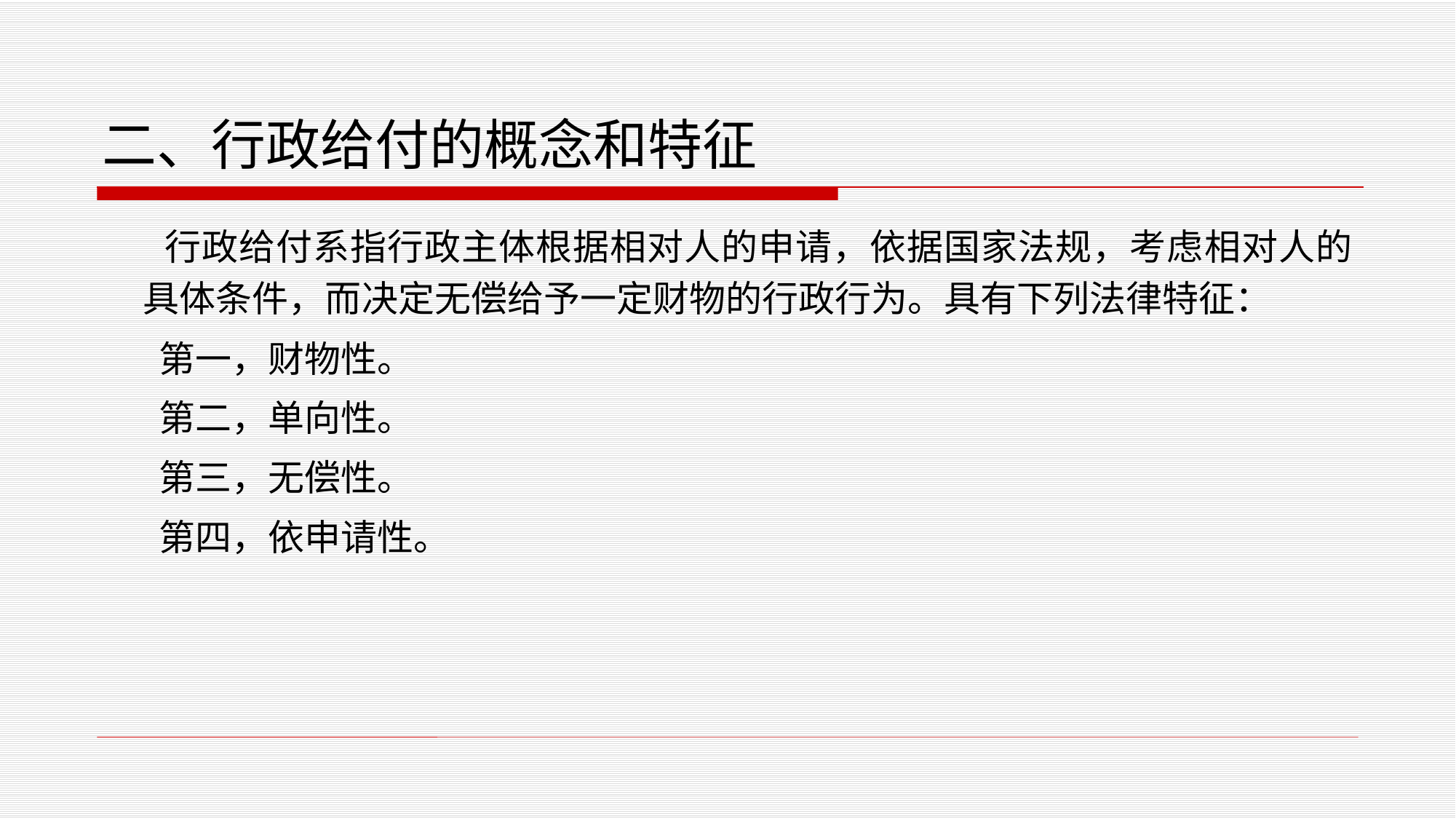

# 二、行政给付的概念和特征
      行政给付系指行政主体根据相对人的申请，依据国家法规，考虑相对人的具体条件，而决定无偿给予一定财物的行政行为。具有下列法律特征：
      第一，财物性。
      第二，单向性。
      第三，无偿性。
      第四，依申请性。